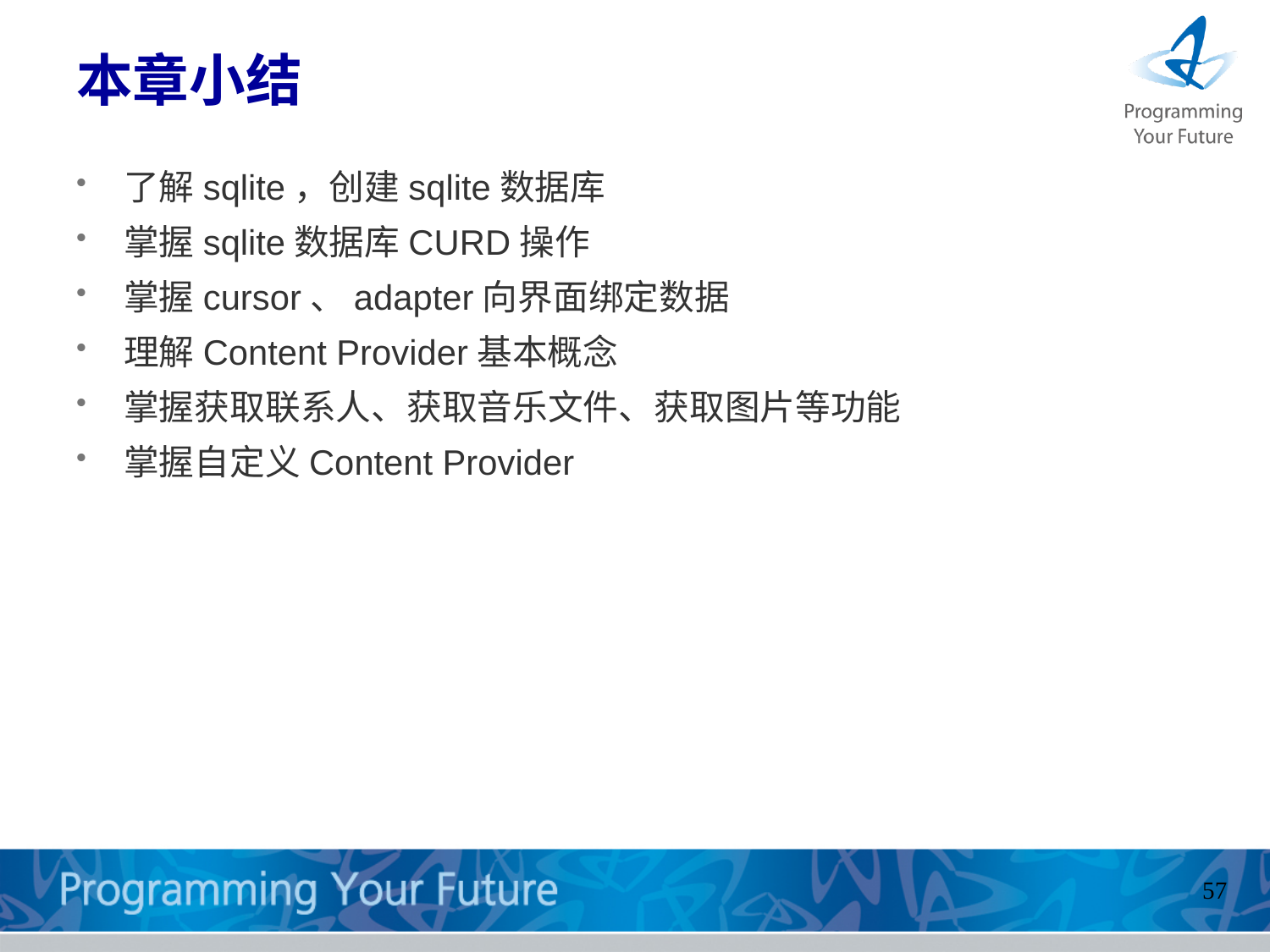

本章小结
了解sqlite，创建sqlite数据库
掌握sqlite数据库CURD操作
掌握cursor、adapter向界面绑定数据
理解Content Provider基本概念
掌握获取联系人、获取音乐文件、获取图片等功能
掌握自定义Content Provider